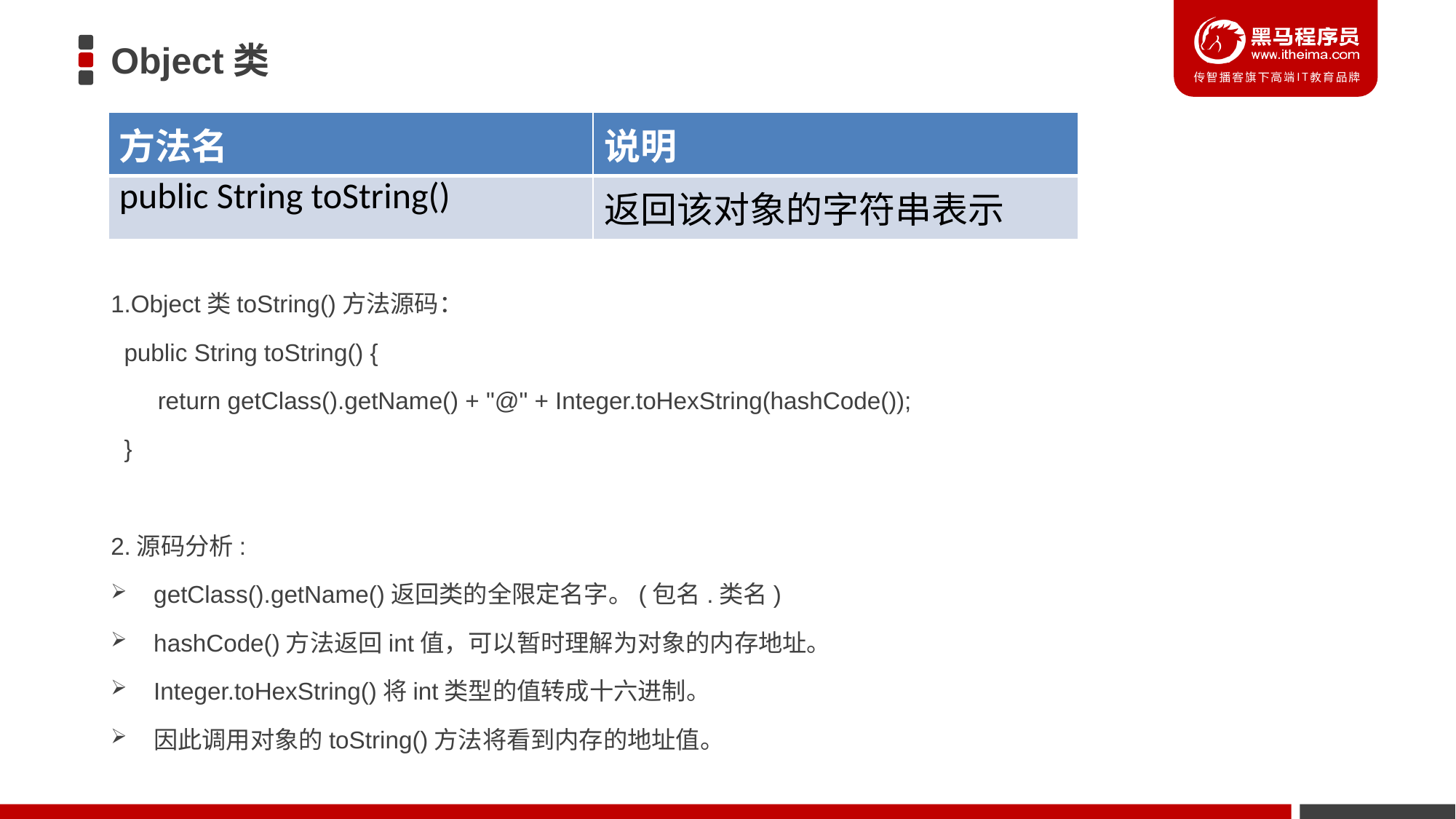

# Object类
| 方法名 | 说明 |
| --- | --- |
| public String toString() | 返回该对象的字符串表示 |
1.Object类toString()方法源码：
  public String toString() {
       return getClass().getName() + "@" + Integer.toHexString(hashCode());
  }

2.源码分析:
getClass().getName()返回类的全限定名字。(包名.类名)
hashCode()方法返回int值，可以暂时理解为对象的内存地址。
Integer.toHexString()将int类型的值转成十六进制。
因此调用对象的toString()方法将看到内存的地址值。